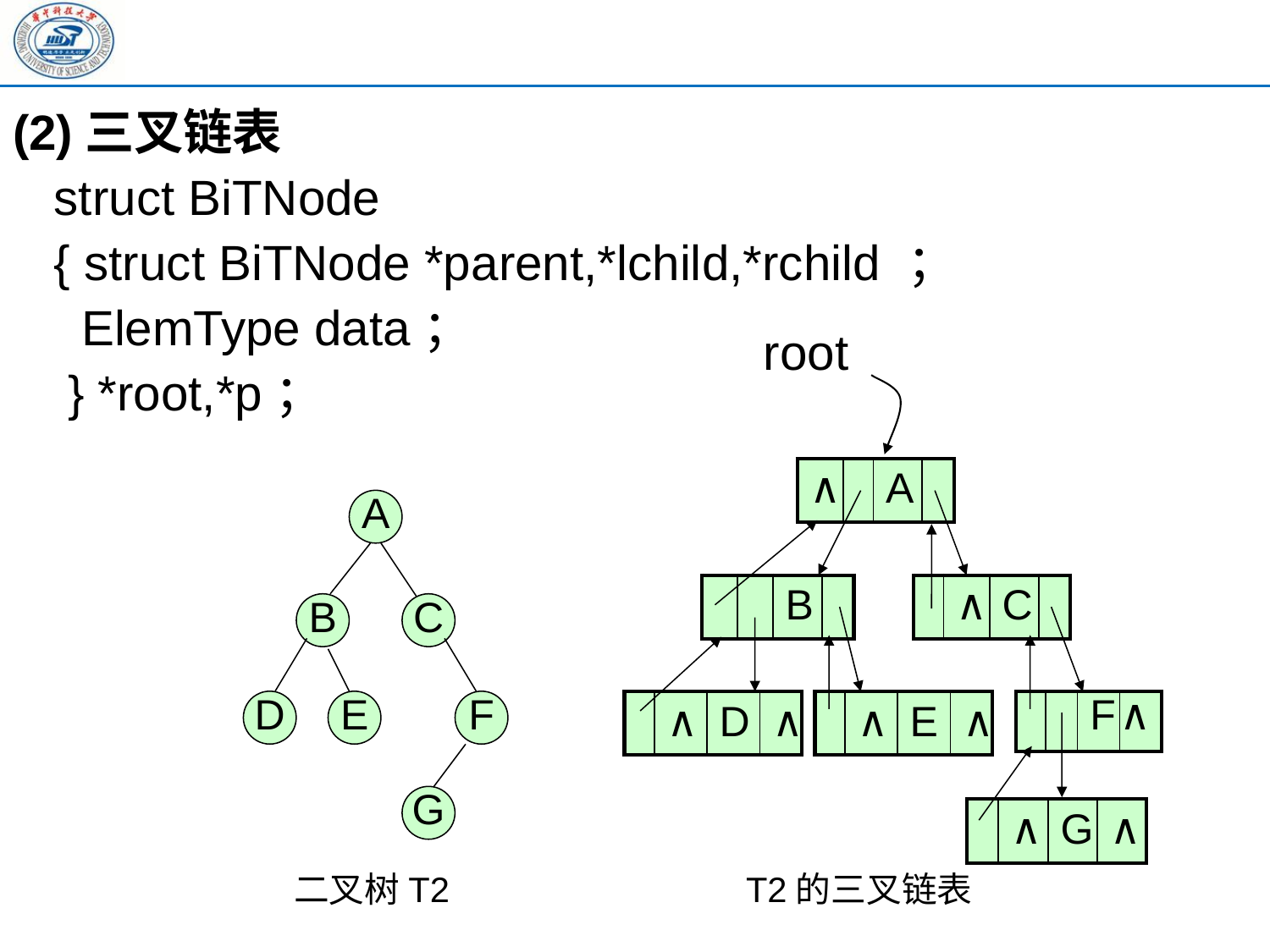

(2)三叉链表
   struct BiTNode
   { struct BiTNode *parent,*lchild,*rchild ；
     ElemType data；
    } *root,*p；
root

| ∧ |  | A |  |
| --- | --- | --- | --- |
A

|  |  | B |  |
| --- | --- | --- | --- |
|  | ∧ | C |  |
| --- | --- | --- | --- |
B
C

D
E
F
|  | ∧ | D | ∧ |
| --- | --- | --- | --- |
|  | ∧ | E | ∧ |
| --- | --- | --- | --- |
|  |  | F | ∧ |
| --- | --- | --- | --- |

G
|  | ∧ | G | ∧ |
| --- | --- | --- | --- |
二叉树T2
T2的三叉链表